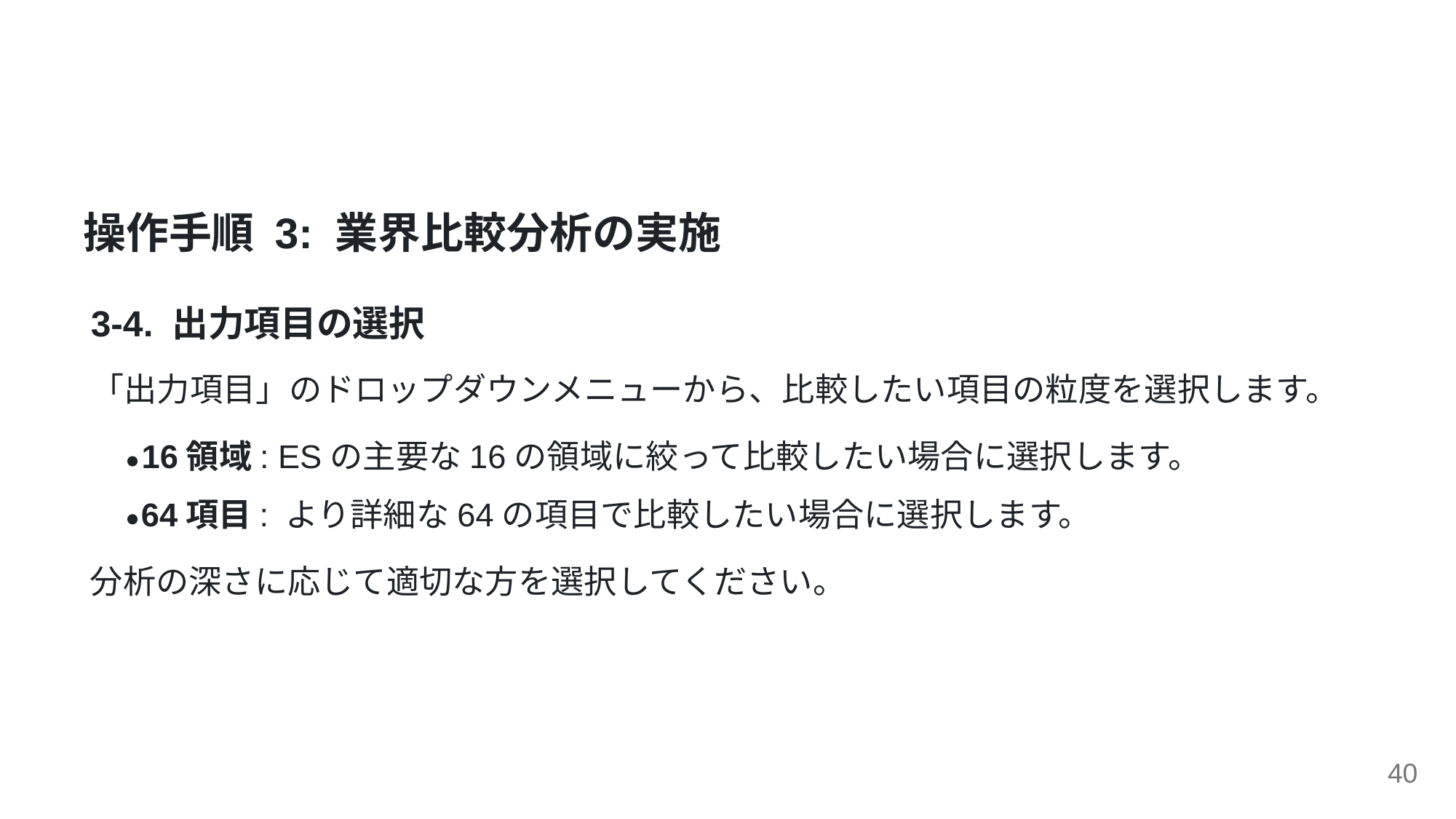

操作⼿順 3: 業界⽐較分析の実施
3-4. 出⼒項⽬の選択
「出⼒項⽬」のドロップダウンメニューから、⽐較したい項⽬の粒度を選択します。
16領域: ESの主要な16の領域に絞って⽐較したい場合に選択します。

64項⽬: より詳細な64の項⽬で⽐較したい場合に選択します。

分析の深さに応じて適切な⽅を選択してください。
40